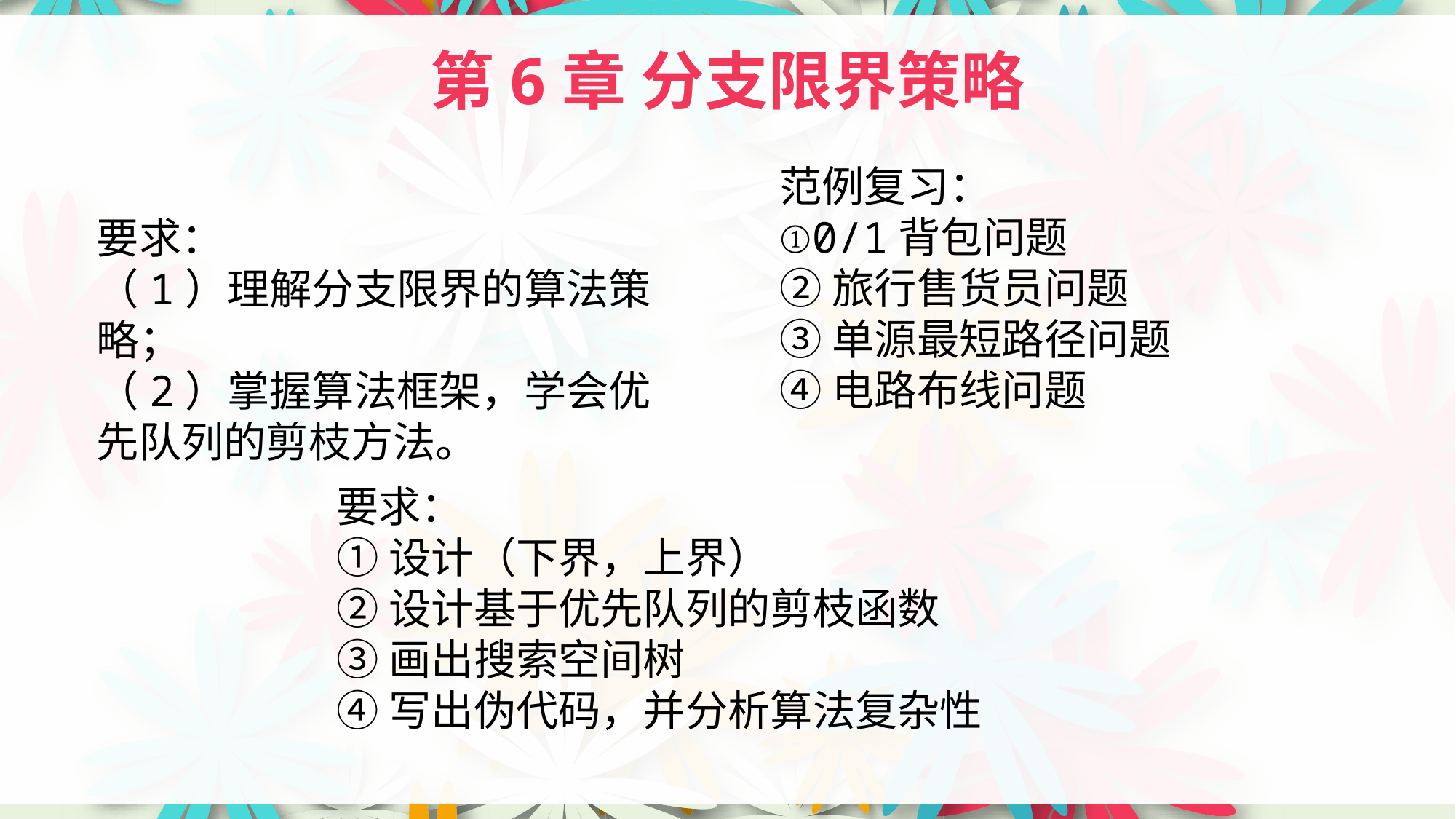

# 第6章 分支限界策略
范例复习：
①0/1背包问题
②旅行售货员问题
③单源最短路径问题
④电路布线问题

要求：
（1）理解分支限界的算法策略；
（2）掌握算法框架，学会优先队列的剪枝方法。
要求：
①设计（下界，上界）
②设计基于优先队列的剪枝函数
③画出搜索空间树
④写出伪代码，并分析算法复杂性